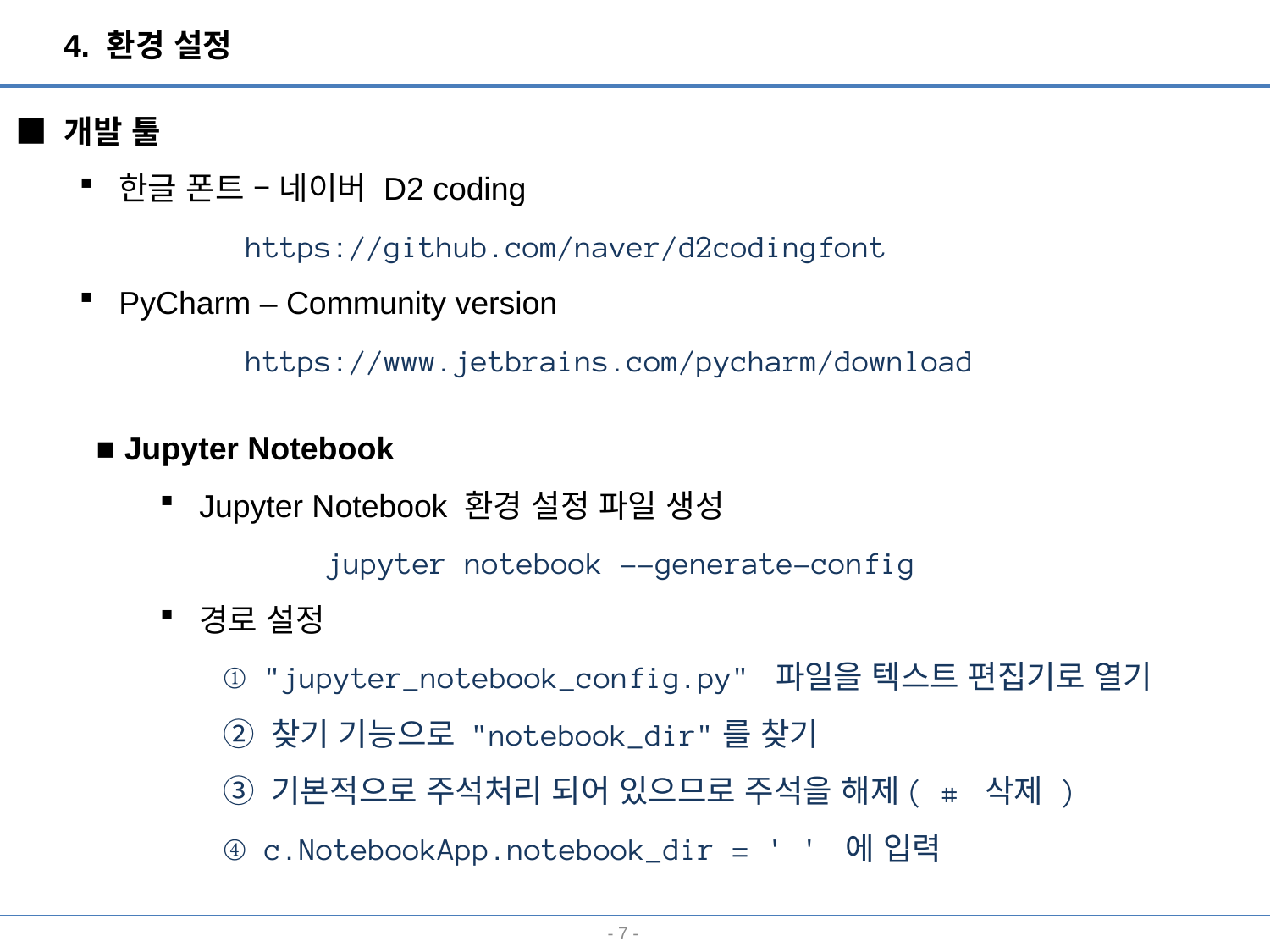

4. 환경 설정
■ 개발 툴
한글 폰트 – 네이버 D2 coding
	https://github.com/naver/d2codingfont
PyCharm – Community version
	https://www.jetbrains.com/pycharm/download
■ Jupyter Notebook
Jupyter Notebook 환경 설정 파일 생성
	jupyter notebook --generate-config
경로 설정
① "jupyter_notebook_config.py" 파일을 텍스트 편집기로 열기
② 찾기 기능으로 "notebook_dir"를 찾기
③ 기본적으로 주석처리 되어 있으므로 주석을 해제( # 삭제 )
④ c.NotebookApp.notebook_dir = ' ' 에 입력
- 7 -